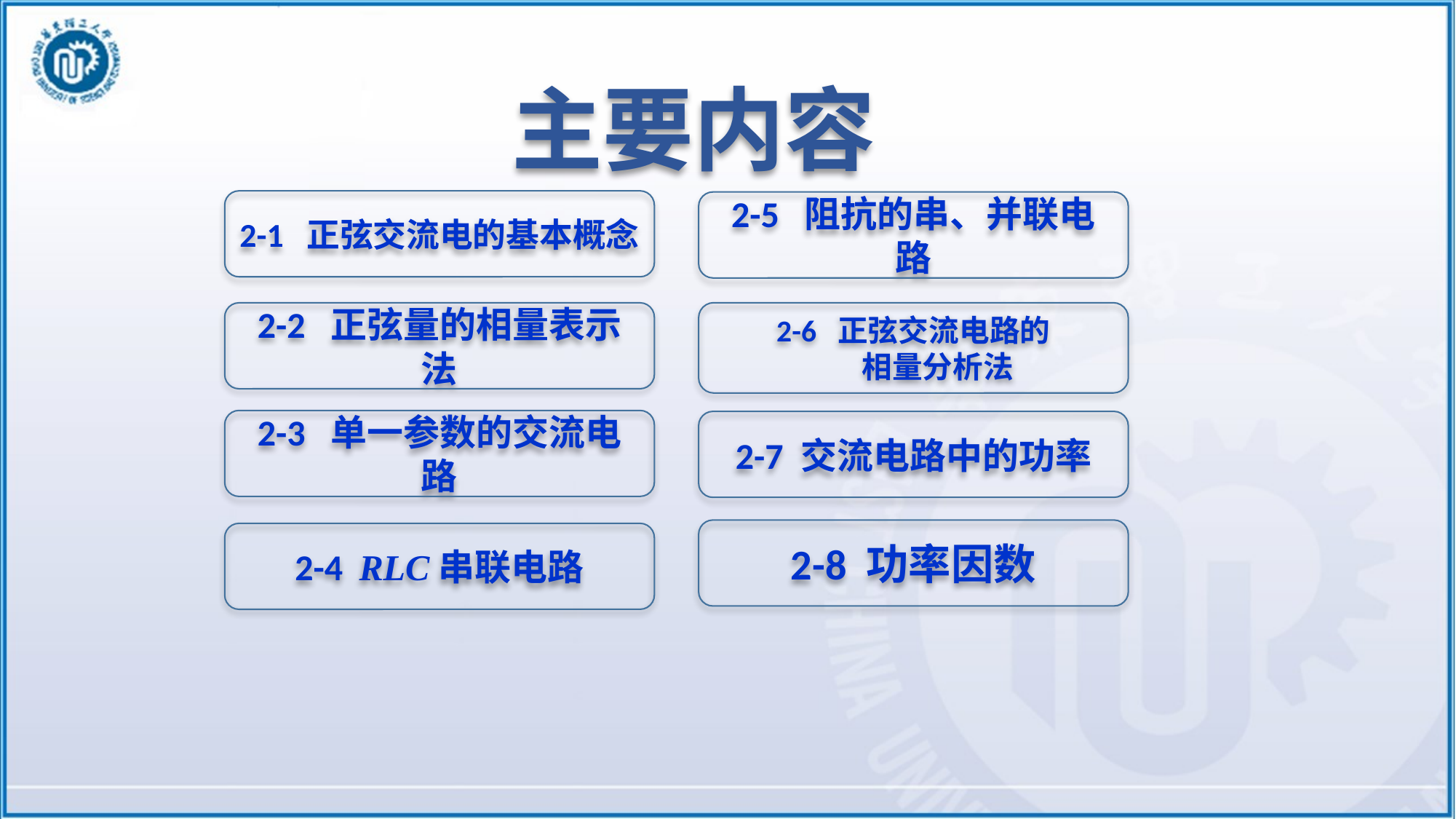

主要内容
2-1  正弦交流电的基本概念
2-5  阻抗的串、并联电路
2-6  正弦交流电路的
      相量分析法
2-2  正弦量的相量表示法
2-3  单一参数的交流电路
2-7 交流电路中的功率
2-8 功率因数
2-4  RLC串联电路
2